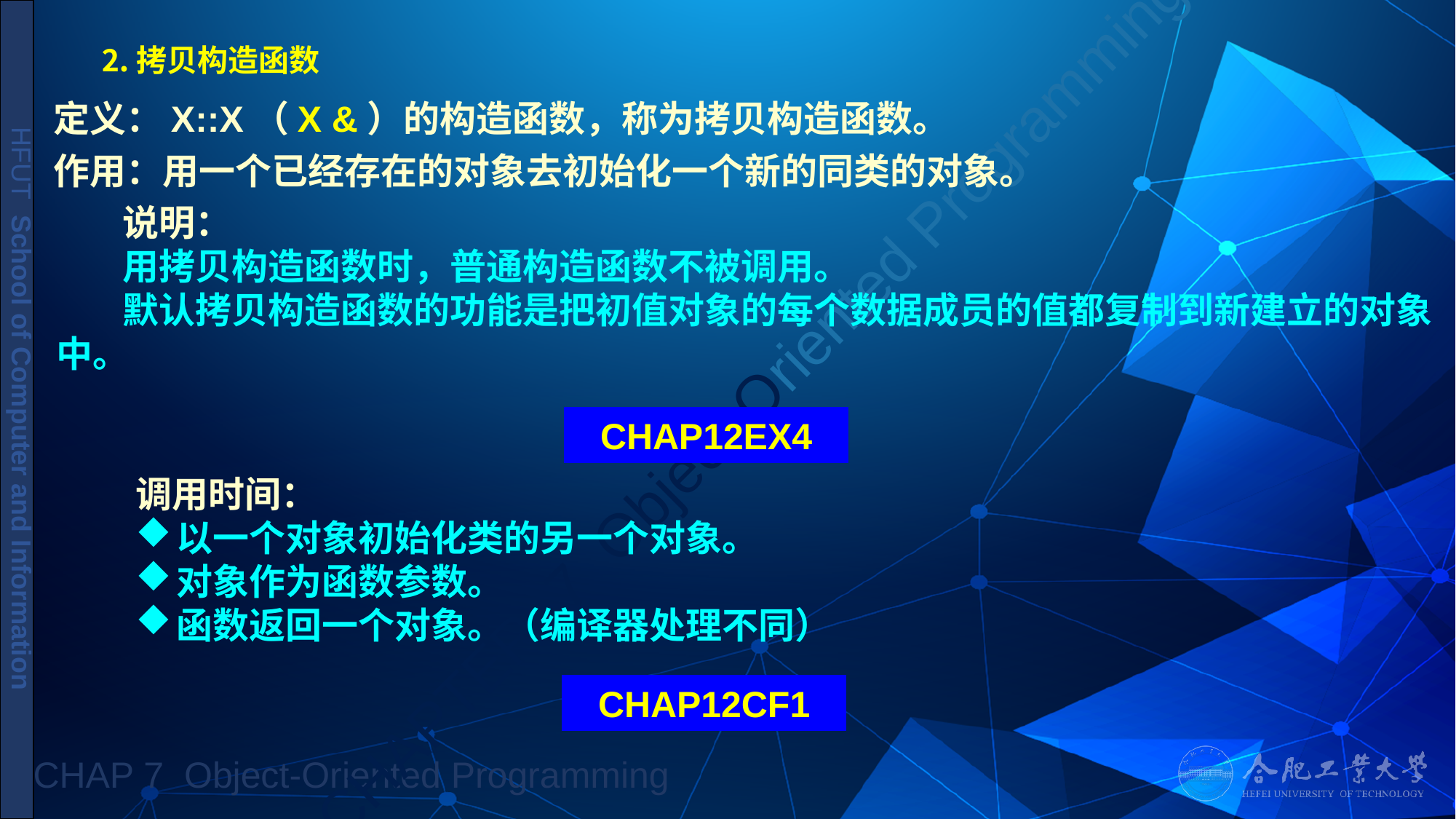

# ⒉拷贝构造函数
  定义：X::X（X &）的构造函数，称为拷贝构造函数。
  作用：用一个已经存在的对象去初始化一个新的同类的对象。
       说明：
       用拷贝构造函数时，普通构造函数不被调用。
       默认拷贝构造函数的功能是把初值对象的每个数据成员的值都复制到新建立的对象中。
CHAP12EX4
调用时间：
以一个对象初始化类的另一个对象。
对象作为函数参数。
函数返回一个对象。（编译器处理不同）
CHAP12CF1